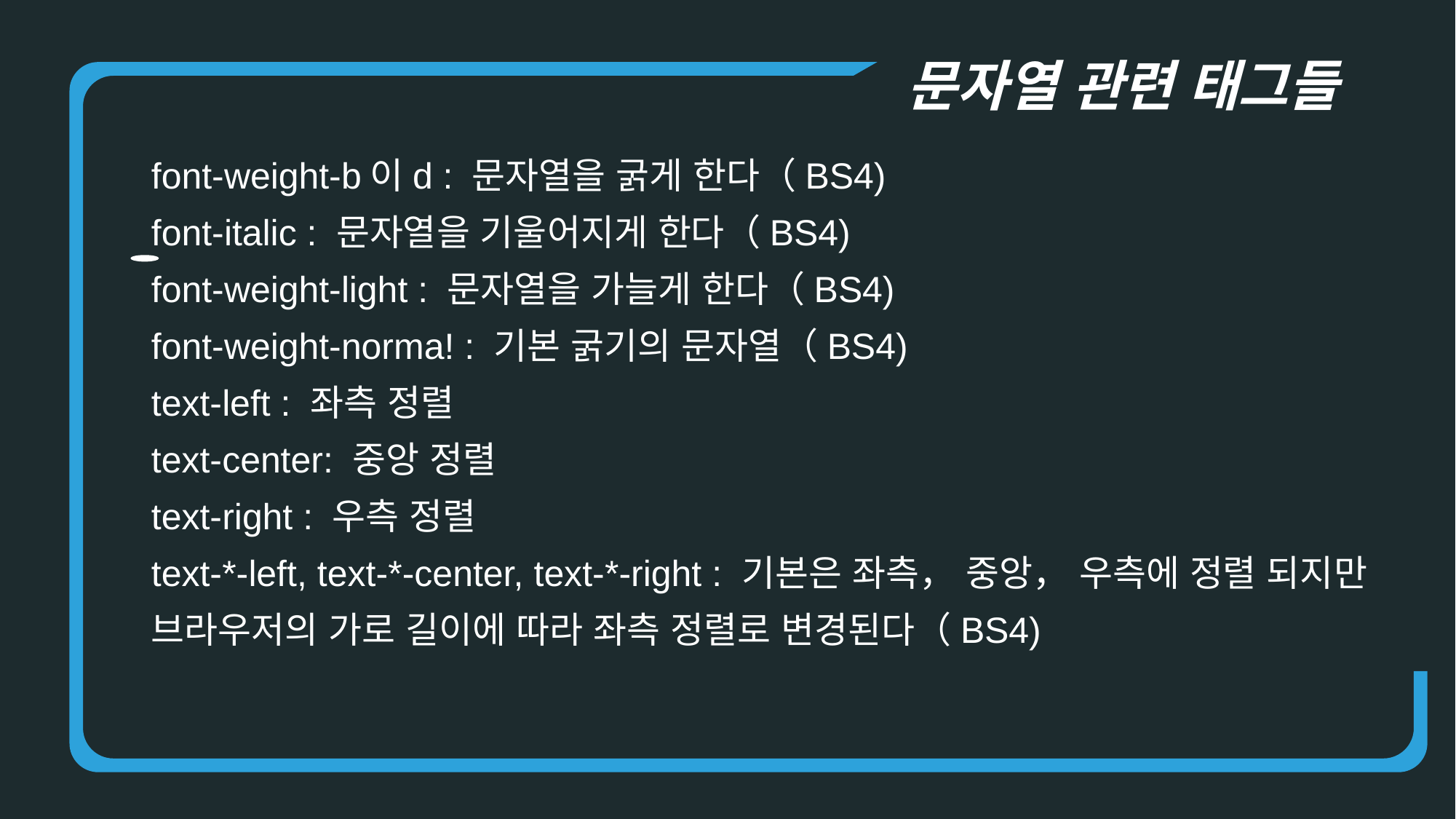

문자열 관련 태그들

font-weight-b이d : 문자열을 굵게 한다（BS4)
font-italic : 문자열을 기울어지게 한다（BS4)
font-weight-light : 문자열을 가늘게 한다（BS4)
font-weight-norma! : 기본 굵기의 문자열（BS4)
text-left : 좌측 정렬
text-center: 중앙 정렬
text-right : 우측 정렬
text-*-left, text-*-center, text-*-right : 기본은 좌측， 중앙， 우측에 정렬 되지만 브라우저의 가로 길이에 따라 좌측 정렬로 변경된다（BS4)